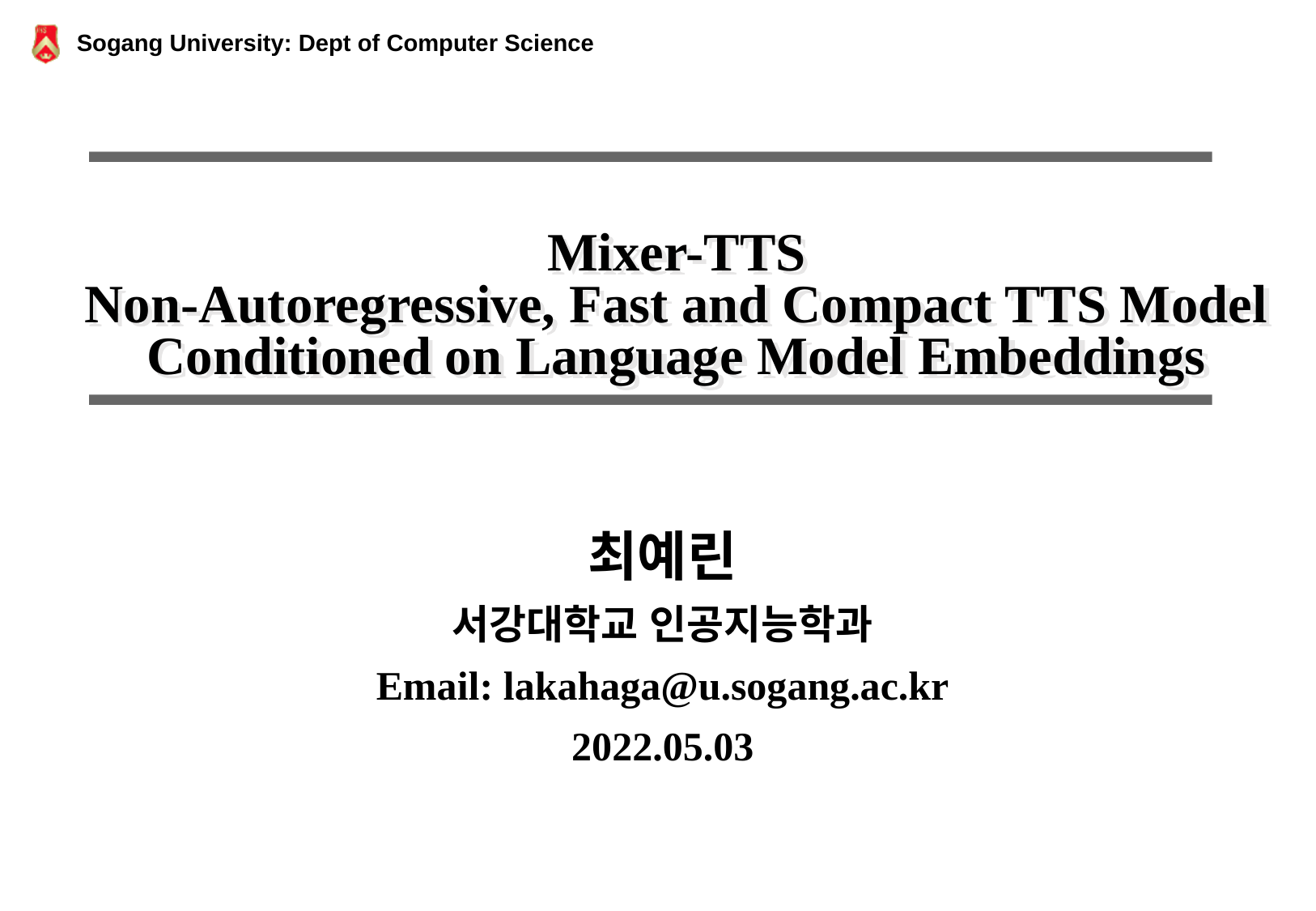

# Mixer-TTS Non-Autoregressive, Fast and Compact TTS Model Conditioned on Language Model Embeddings
최예린
서강대학교 인공지능학과
Email: lakahaga@u.sogang.ac.kr
2022.05.03